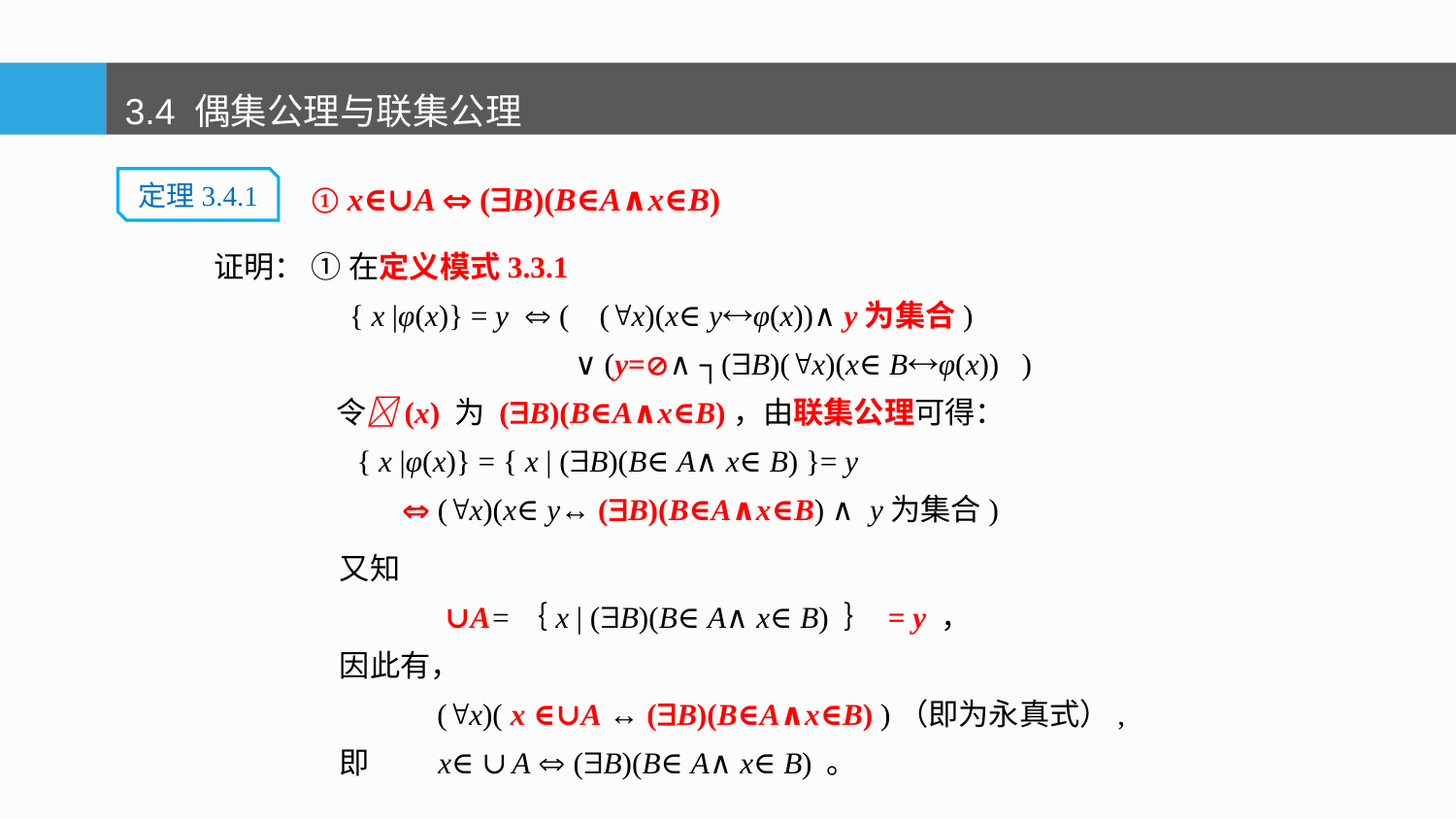

3.4 偶集公理与联集公理

① x∈∪A ⇔ (∃B)(B∈A∧x∈B)
定理3.4.1

证明： ① 在定义模式3.3.1
                  { x |φ(x)} = y  ⇔ (    (∀x)(x∈y↔φ(x))∧y为集合)
                                                ∨ (y=∅∧┐(∃B)(∀x)(x∈B↔φ(x))   )
                 令φ(x) 为 (∃B)(B∈A∧x∈B)，由联集公理可得：
                   { x |φ(x)} = { x | (∃B)(B∈A∧x∈B) }= y
                         ⇔ (∀x)(x∈y↔ (∃B)(B∈A∧x∈B) ∧ y为集合)
又知
              ∪A=｛x | (∃B)(B∈A∧x∈B) ｝ = y ，
因此有，
             (∀x)( x ∈∪A ↔ (∃B)(B∈A∧x∈B) )（即为永真式）,
即         x∈∪A ⇔ (∃B)(B∈A∧x∈B) 。